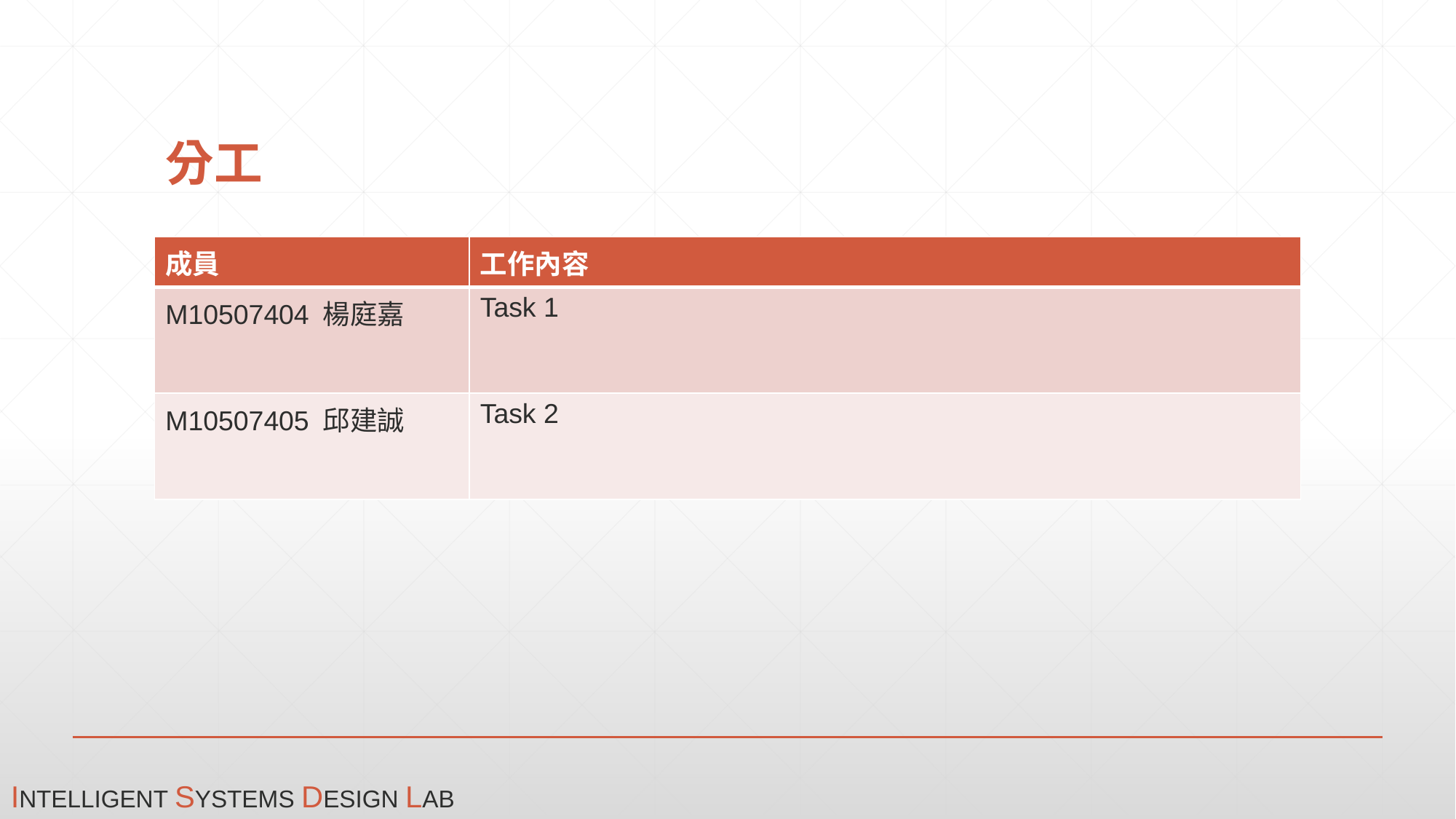

# 分工
| 成員 | 工作內容 |
| --- | --- |
| M10507404 楊庭嘉 | Task 1 |
| M10507405 邱建誠 | Task 2 |